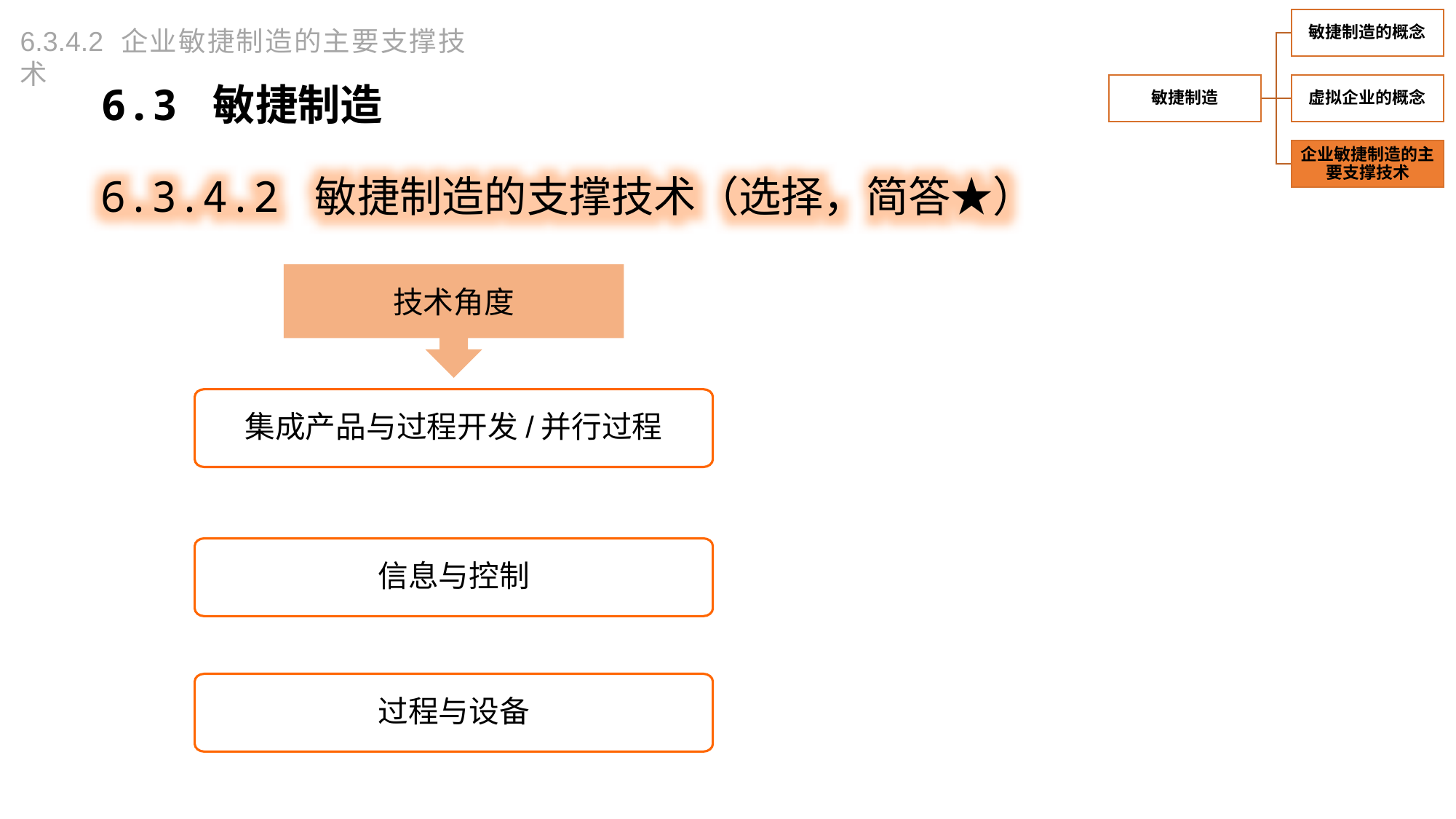

敏捷制造
敏捷制造的概念
虚拟企业的概念
企业敏捷制造的主要支撑技术
6.3.4.2 企业敏捷制造的主要支撑技术
6.3 敏捷制造
6.3.4.2 敏捷制造的支撑技术（选择，简答★）
技术角度
集成产品与过程开发/并行过程
信息与控制
过程与设备